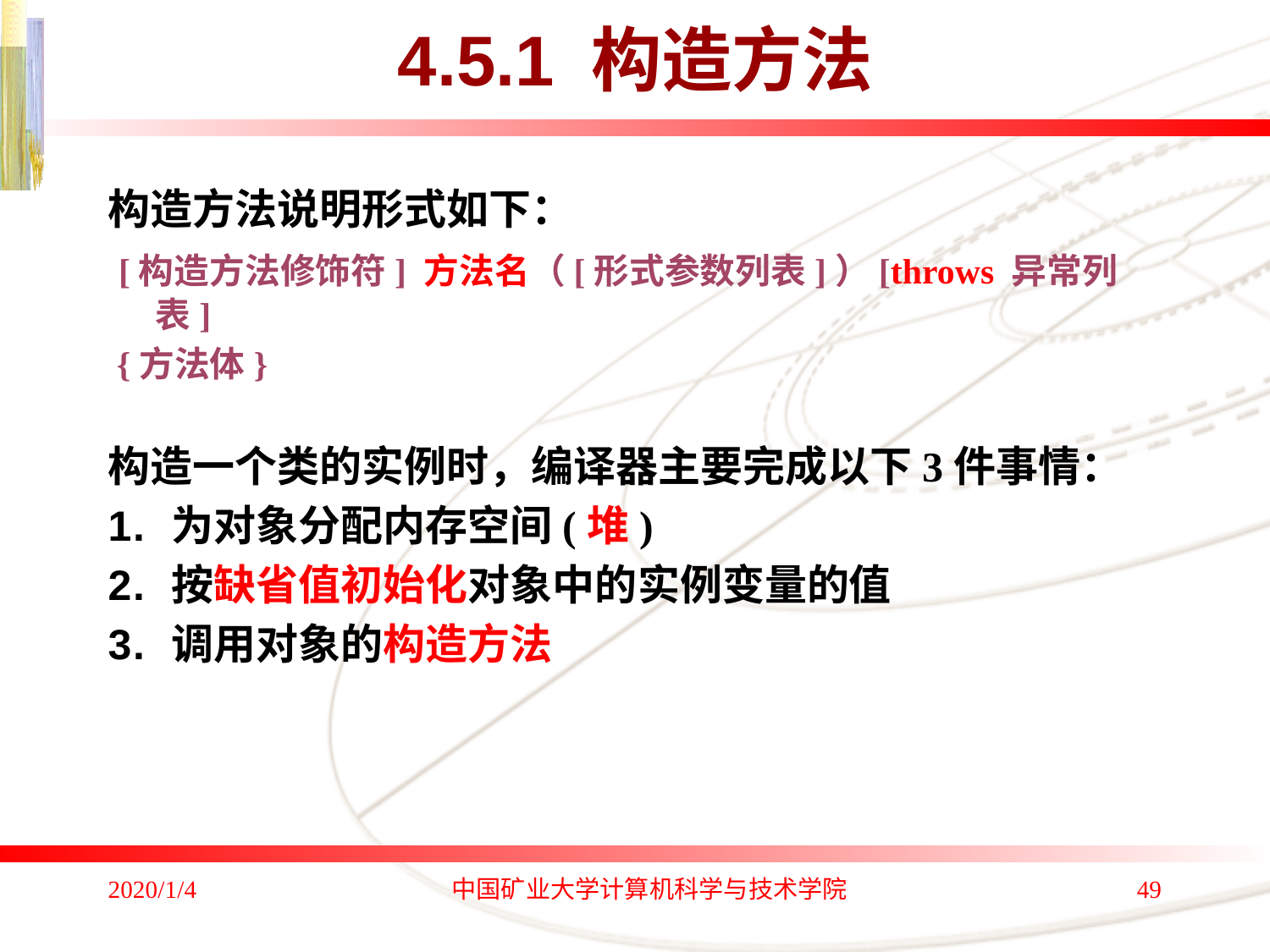

# 4.5.1 构造方法
构造方法说明形式如下：
 [构造方法修饰符] 方法名（[形式参数列表]）[throws 异常列表]
 {方法体}
构造一个类的实例时，编译器主要完成以下3件事情：
为对象分配内存空间(堆)
按缺省值初始化对象中的实例变量的值
调用对象的构造方法
2020/1/4
中国矿业大学计算机科学与技术学院
49